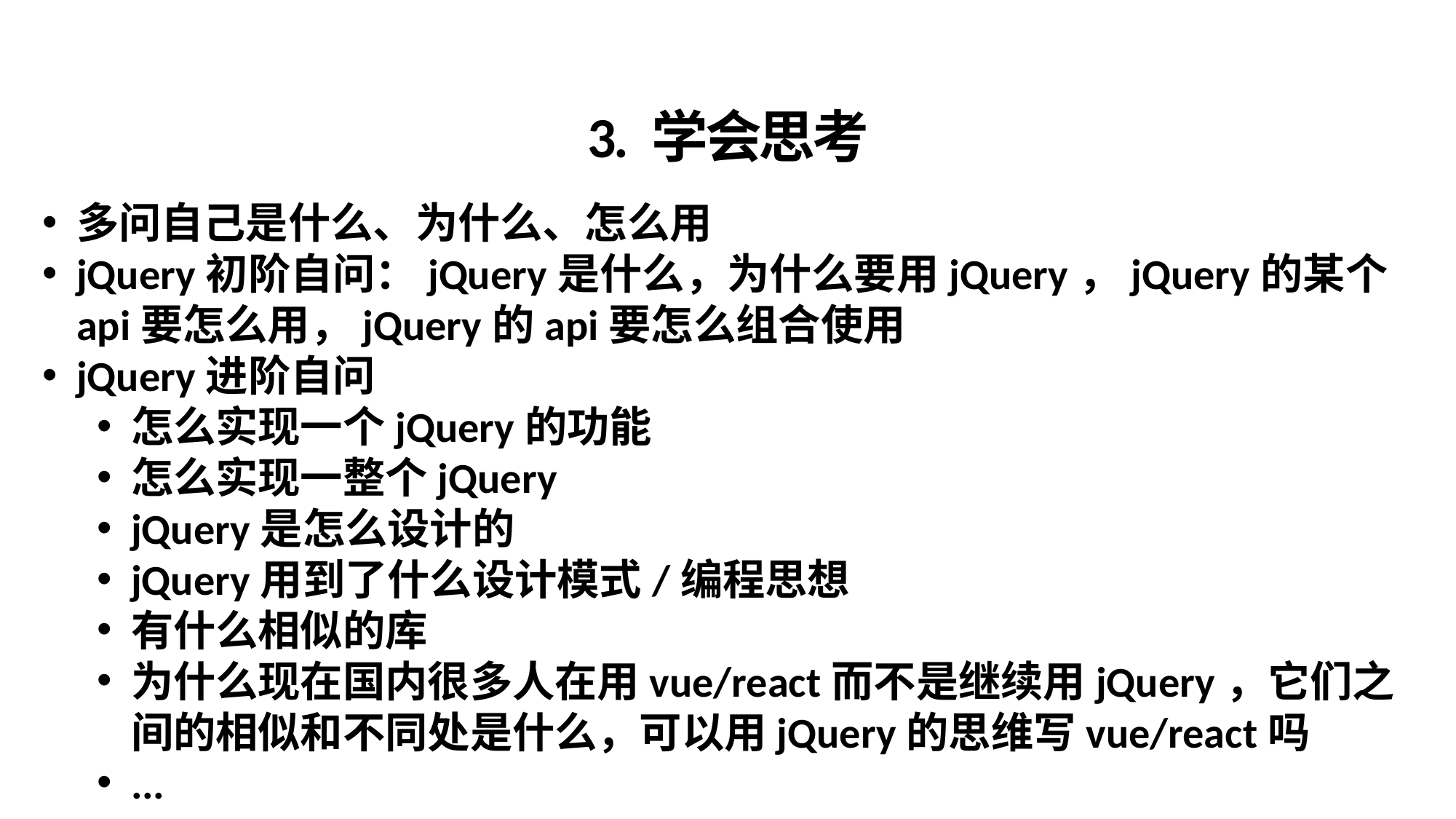

3. 学会思考
多问自己是什么、为什么、怎么用
jQuery初阶自问：jQuery是什么，为什么要用jQuery，jQuery的某个api要怎么用，jQuery的api要怎么组合使用
jQuery进阶自问
怎么实现一个jQuery的功能
怎么实现一整个jQuery
jQuery是怎么设计的
jQuery用到了什么设计模式/编程思想
有什么相似的库
为什么现在国内很多人在用vue/react而不是继续用jQuery，它们之间的相似和不同处是什么，可以用jQuery的思维写vue/react吗
...